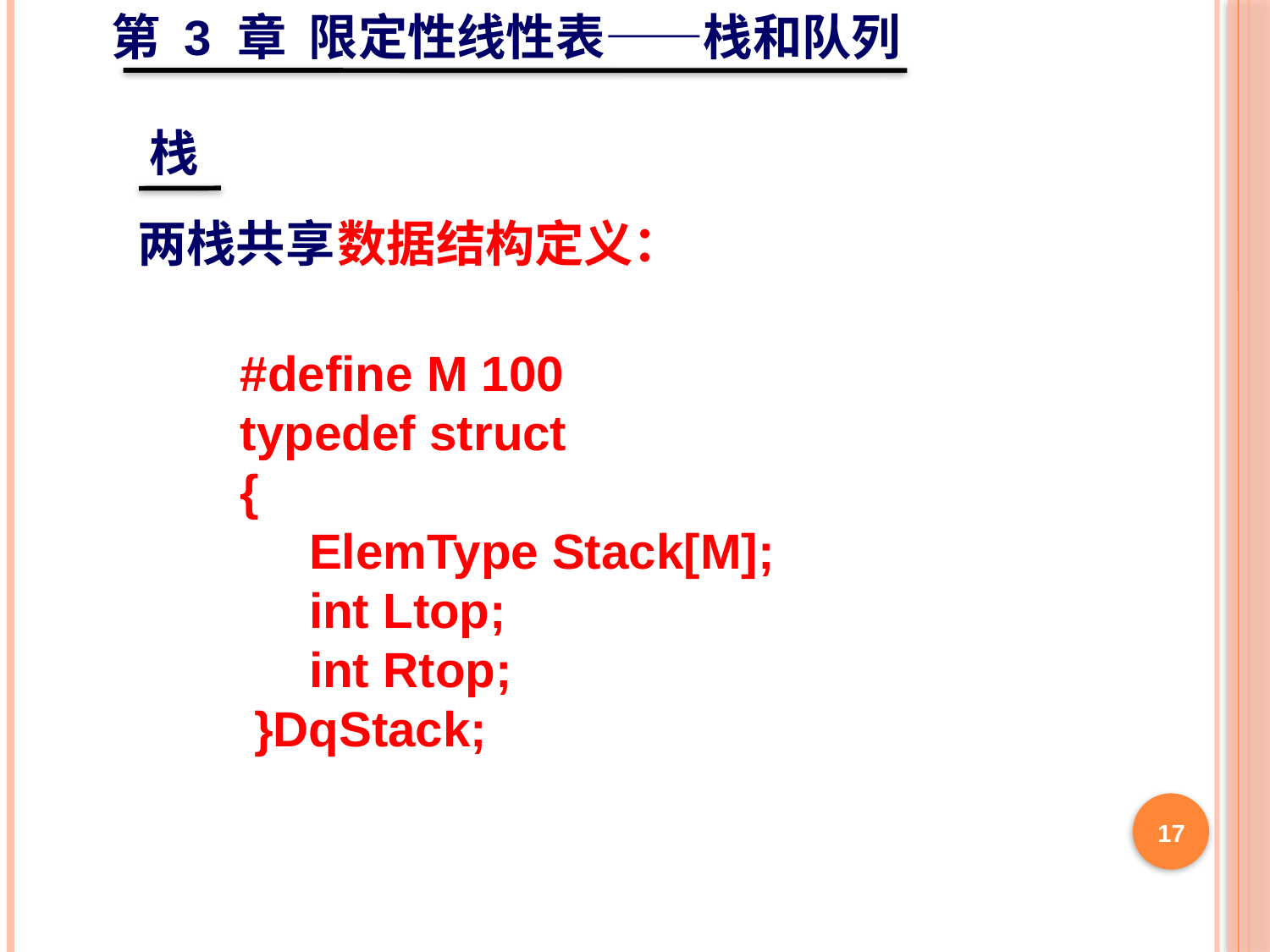

第 3 章  限定性线性表——栈和队列
栈
两栈共享
数据结构定义：
#define M 100
typedef struct
{
     ElemType Stack[M];
     int Ltop;
     int Rtop;
 }DqStack;
17